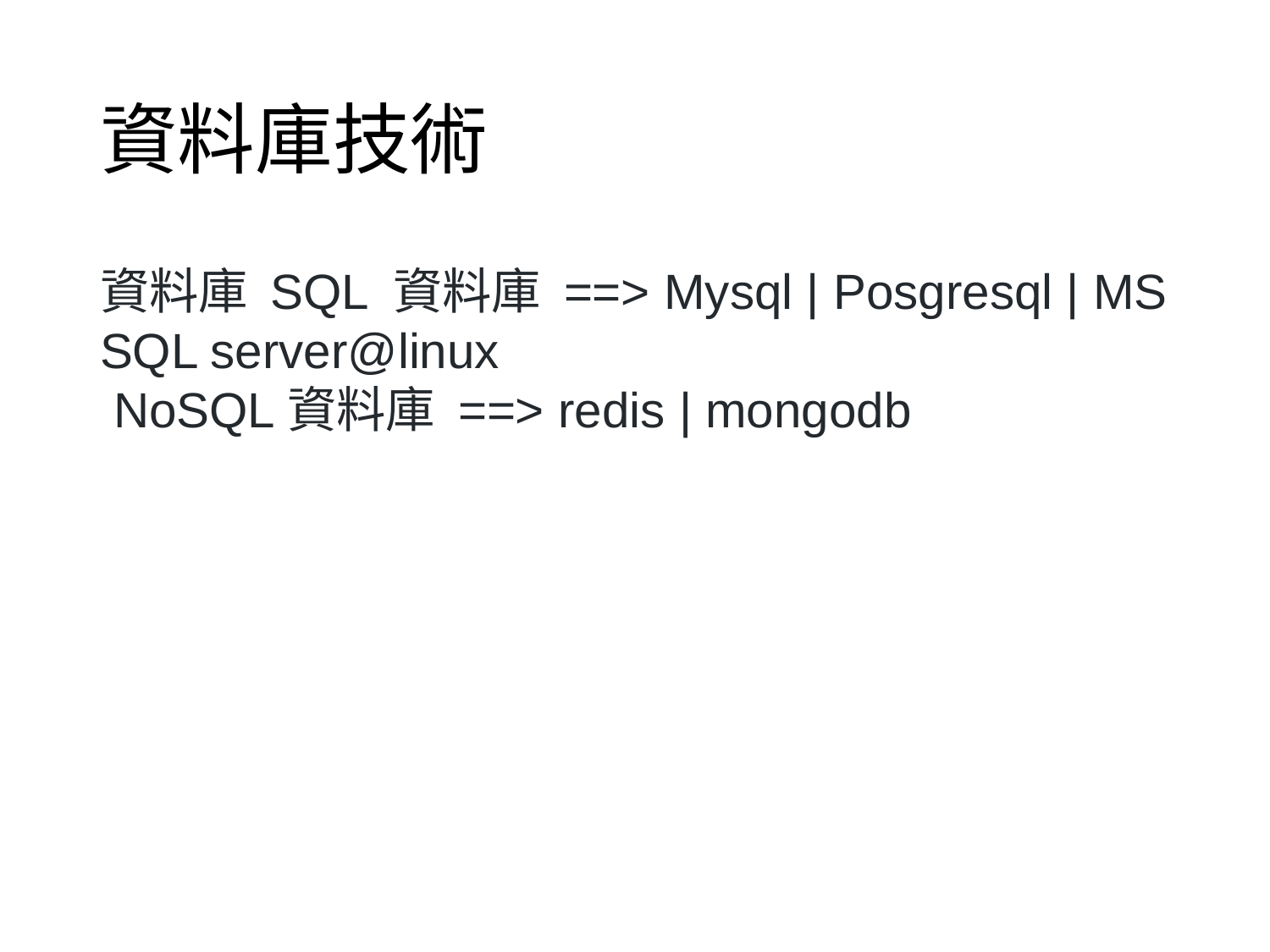

# 資料庫技術
資料庫 SQL 資料庫 ==> Mysql | Posgresql | MS SQL server@linux
 NoSQL資料庫 ==> redis | mongodb